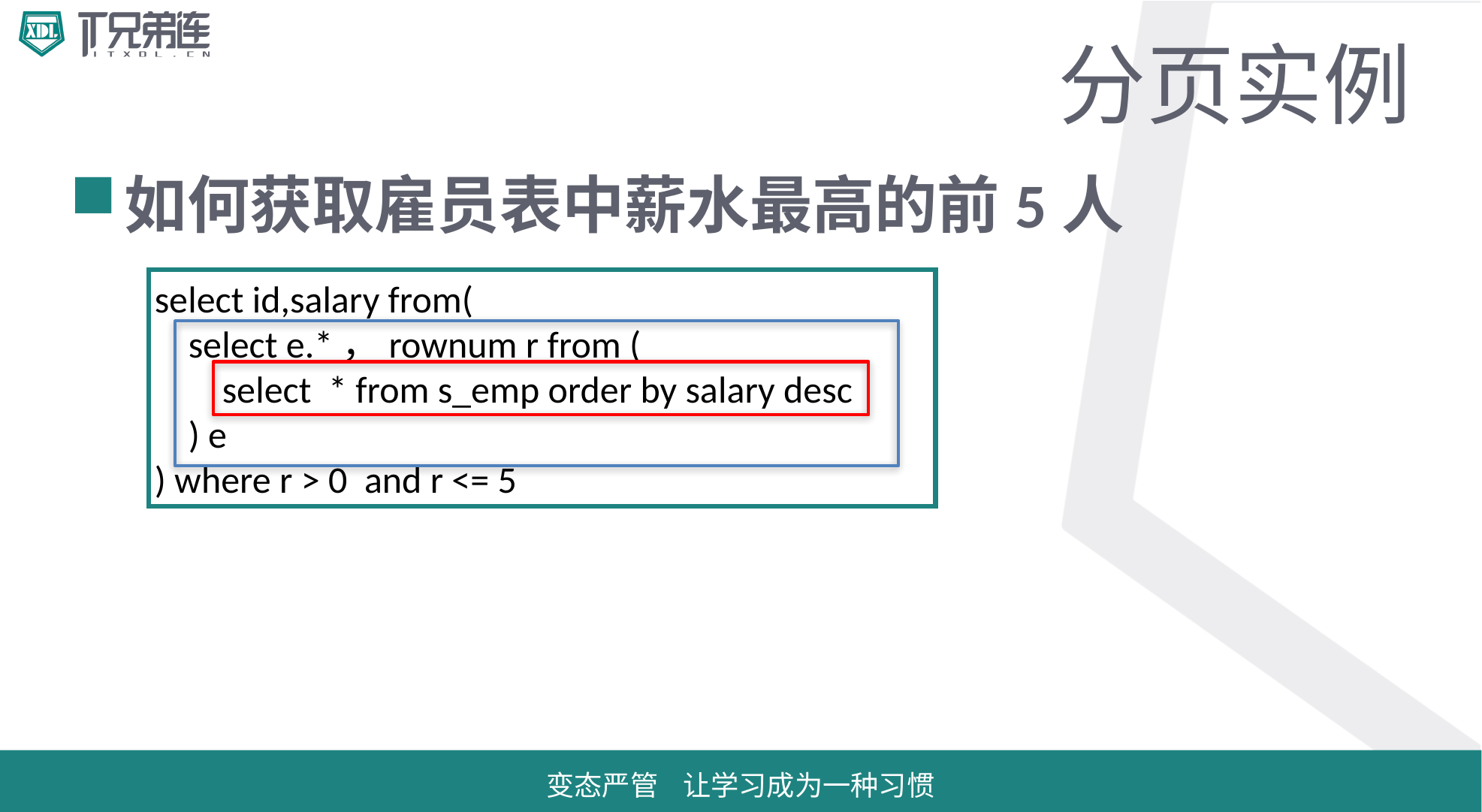

# 分页实例
如何获取雇员表中薪水最高的前5人

select id,salary from(
    select e.*，rownum r from (
        select  * from s_emp order by salary desc
    ) e
) where r > 0  and r <= 5